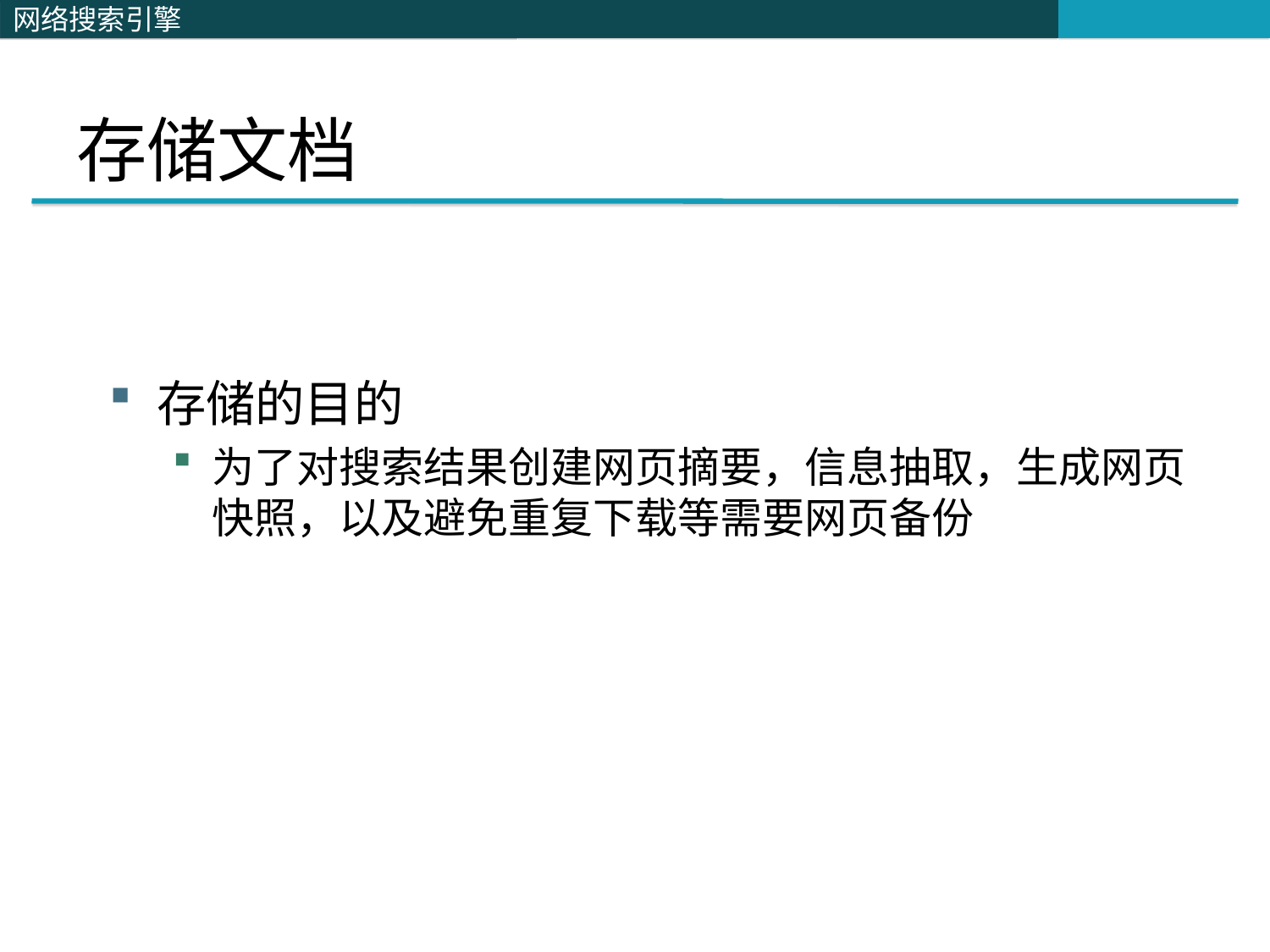

# 存储文档
存储的目的
为了对搜索结果创建网页摘要，信息抽取，生成网页快照，以及避免重复下载等需要网页备份
69